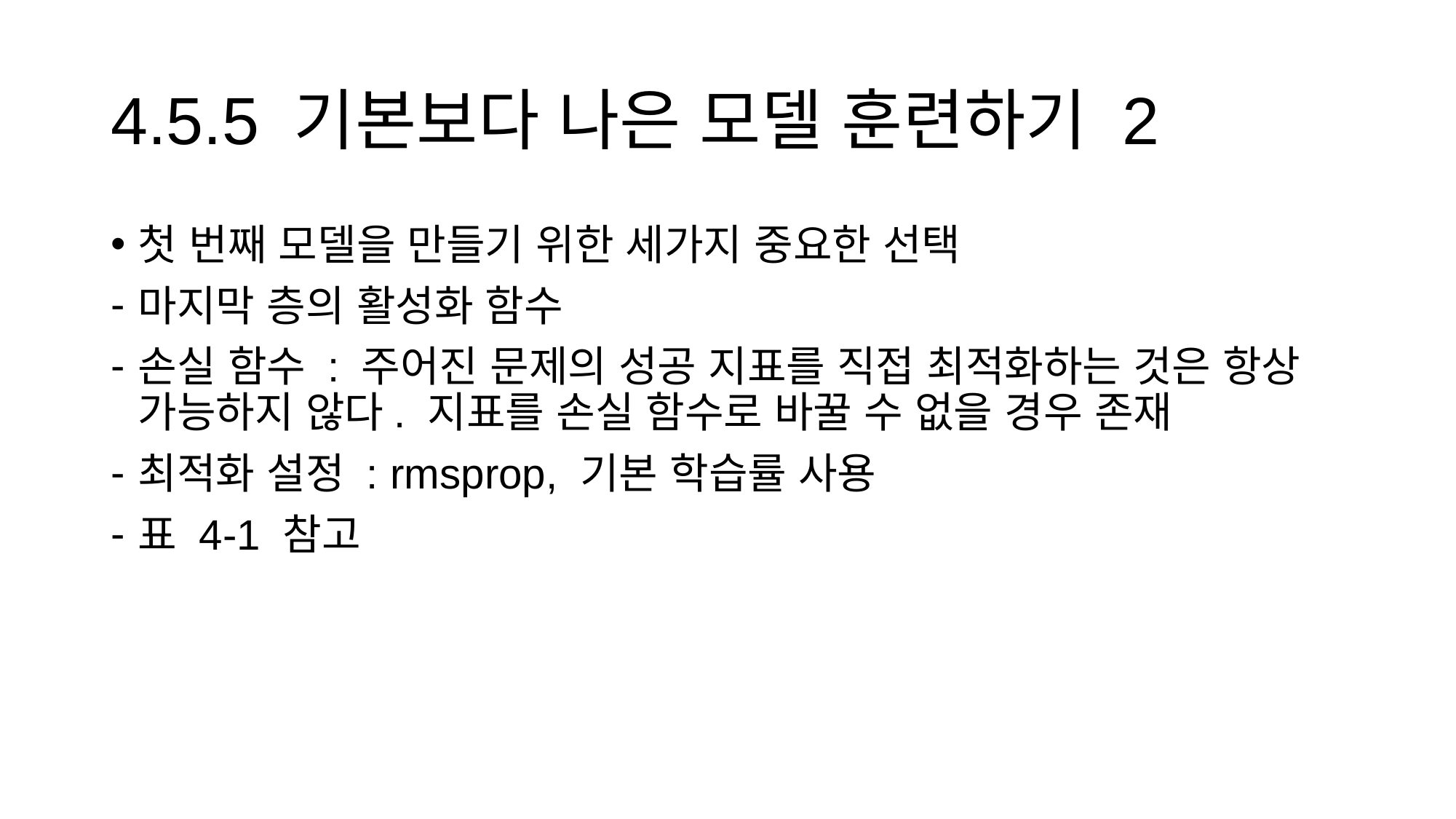

# 4.5.5 기본보다 나은 모델 훈련하기 2
첫 번째 모델을 만들기 위한 세가지 중요한 선택
마지막 층의 활성화 함수
손실 함수 : 주어진 문제의 성공 지표를 직접 최적화하는 것은 항상 가능하지 않다. 지표를 손실 함수로 바꿀 수 없을 경우 존재
최적화 설정 : rmsprop, 기본 학습률 사용
표 4-1 참고